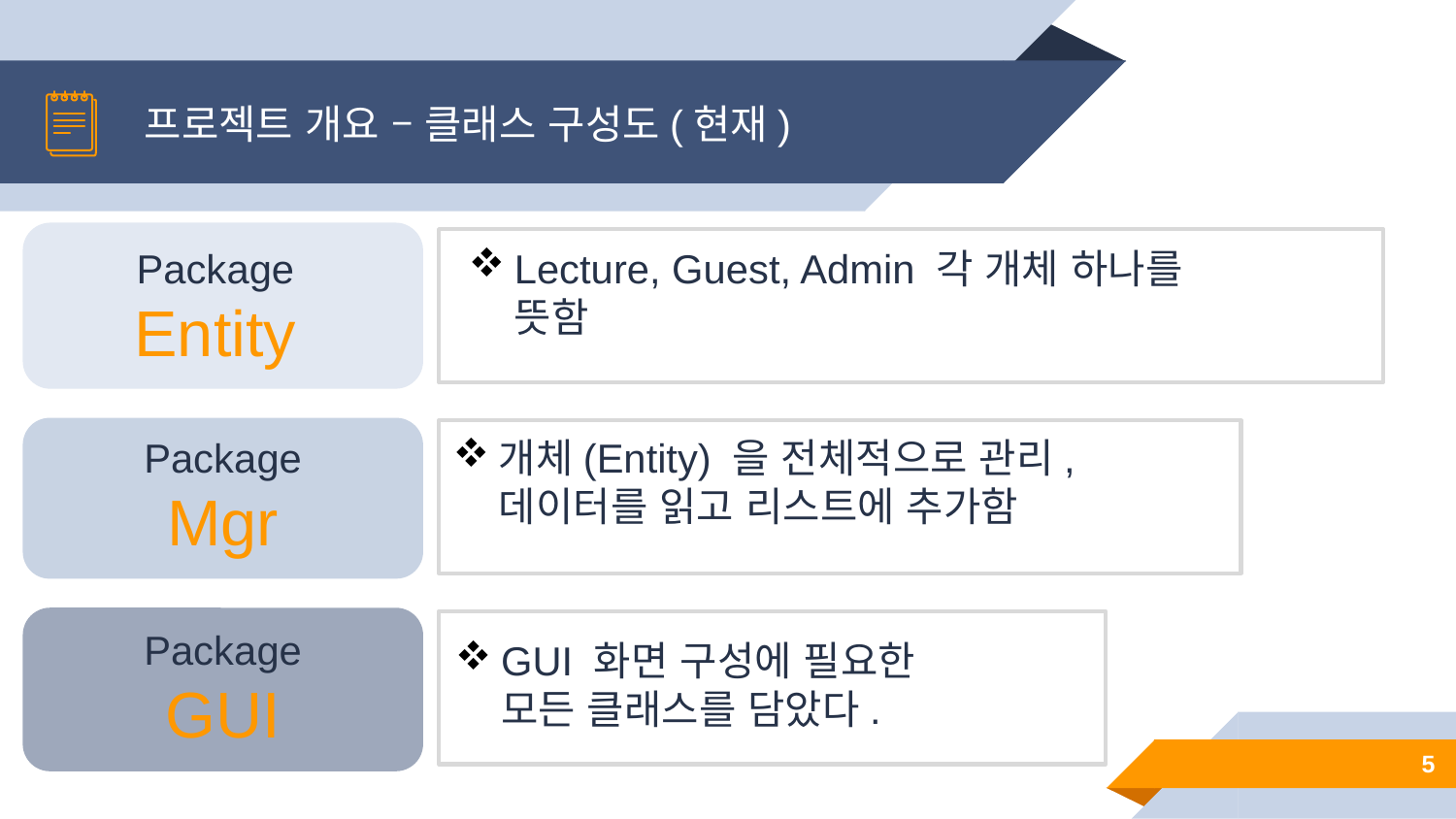

# 프로젝트 개요 – 클래스 구성도(현재)

Package
Entity
Lecture, Guest, Admin 각 개체 하나를 뜻함

Package
Mgr

개체(Entity) 을 전체적으로 관리, 데이터를 읽고 리스트에 추가함

Package
GUI

GUI 화면 구성에 필요한 모든 클래스를 담았다.
5